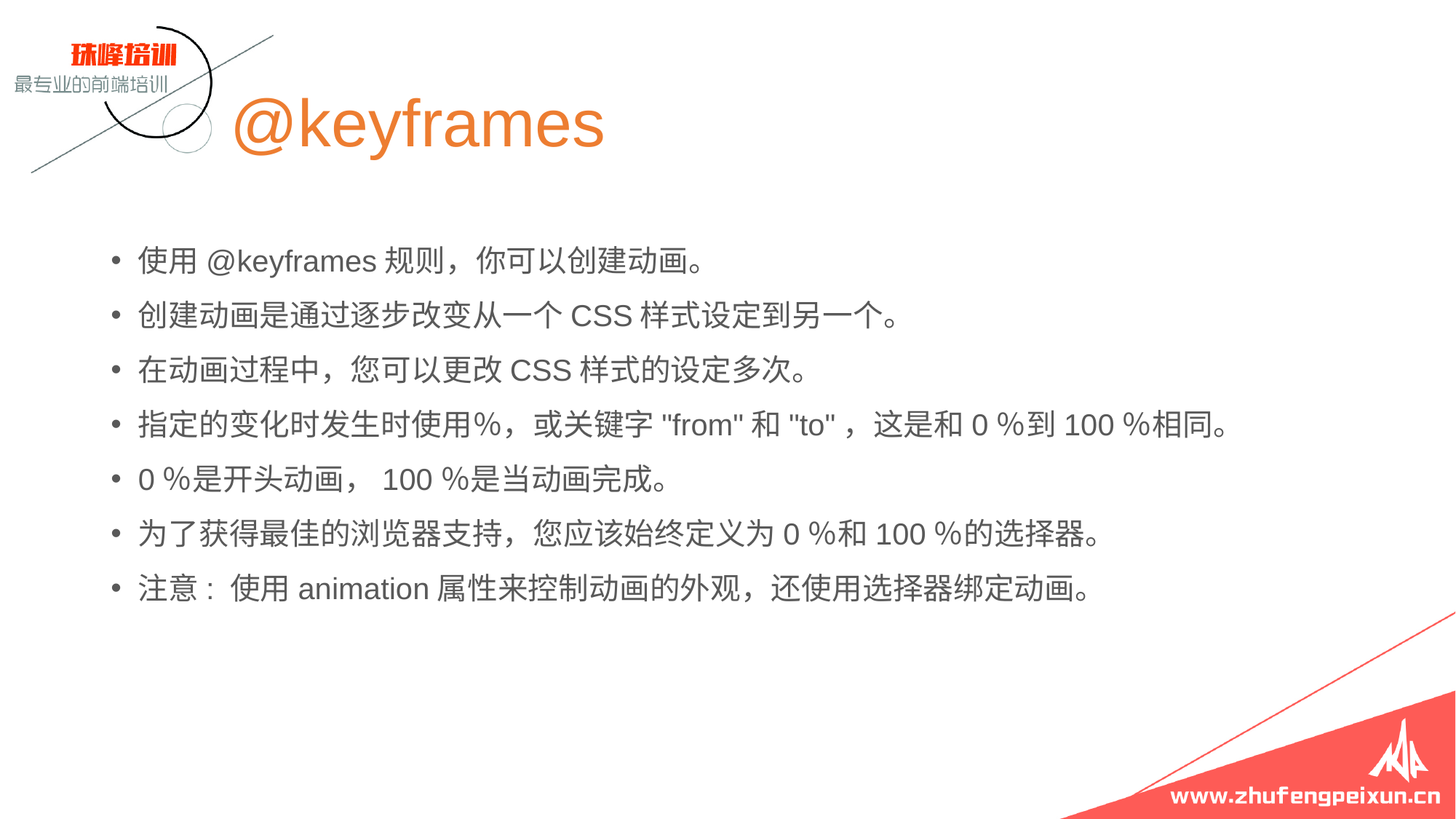

# @keyframes
使用@keyframes规则，你可以创建动画。
创建动画是通过逐步改变从一个CSS样式设定到另一个。
在动画过程中，您可以更改CSS样式的设定多次。
指定的变化时发生时使用％，或关键字"from"和"to"，这是和0％到100％相同。
0％是开头动画，100％是当动画完成。
为了获得最佳的浏览器支持，您应该始终定义为0％和100％的选择器。
注意: 使用animation属性来控制动画的外观，还使用选择器绑定动画。